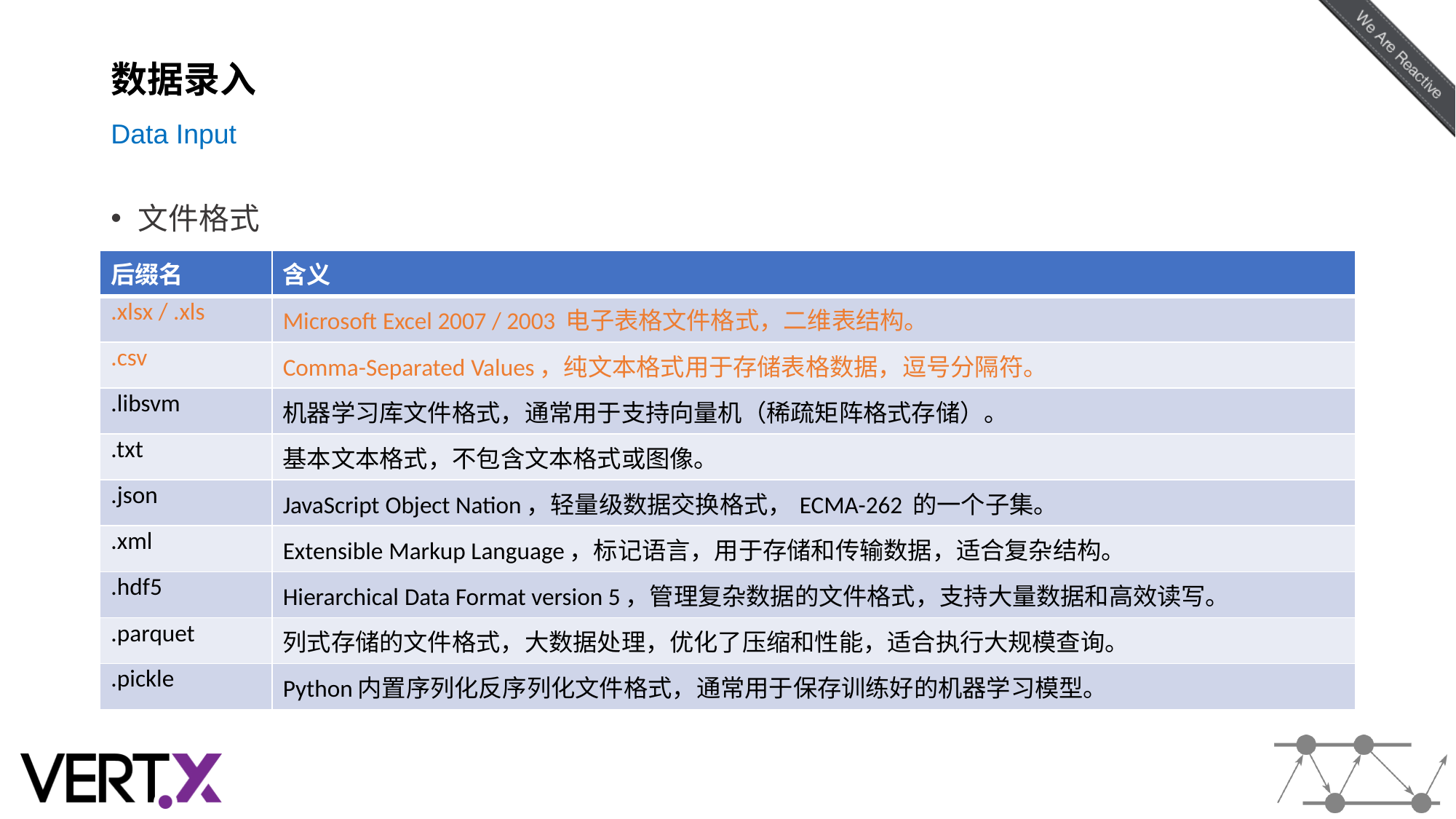

# 数据录入 Data Input
文件格式
| 后缀名 | 含义 |
| --- | --- |
| .xlsx / .xls | Microsoft Excel 2007 / 2003 电子表格文件格式，二维表结构。 |
| .csv | Comma-Separated Values，纯文本格式用于存储表格数据，逗号分隔符。 |
| .libsvm | 机器学习库文件格式，通常用于支持向量机（稀疏矩阵格式存储）。 |
| .txt | 基本文本格式，不包含文本格式或图像。 |
| .json | JavaScript Object Nation，轻量级数据交换格式，ECMA-262 的一个子集。 |
| .xml | Extensible Markup Language，标记语言，用于存储和传输数据，适合复杂结构。 |
| .hdf5 | Hierarchical Data Format version 5，管理复杂数据的文件格式，支持大量数据和高效读写。 |
| .parquet | 列式存储的文件格式，大数据处理，优化了压缩和性能，适合执行大规模查询。 |
| .pickle | Python内置序列化反序列化文件格式，通常用于保存训练好的机器学习模型。 |